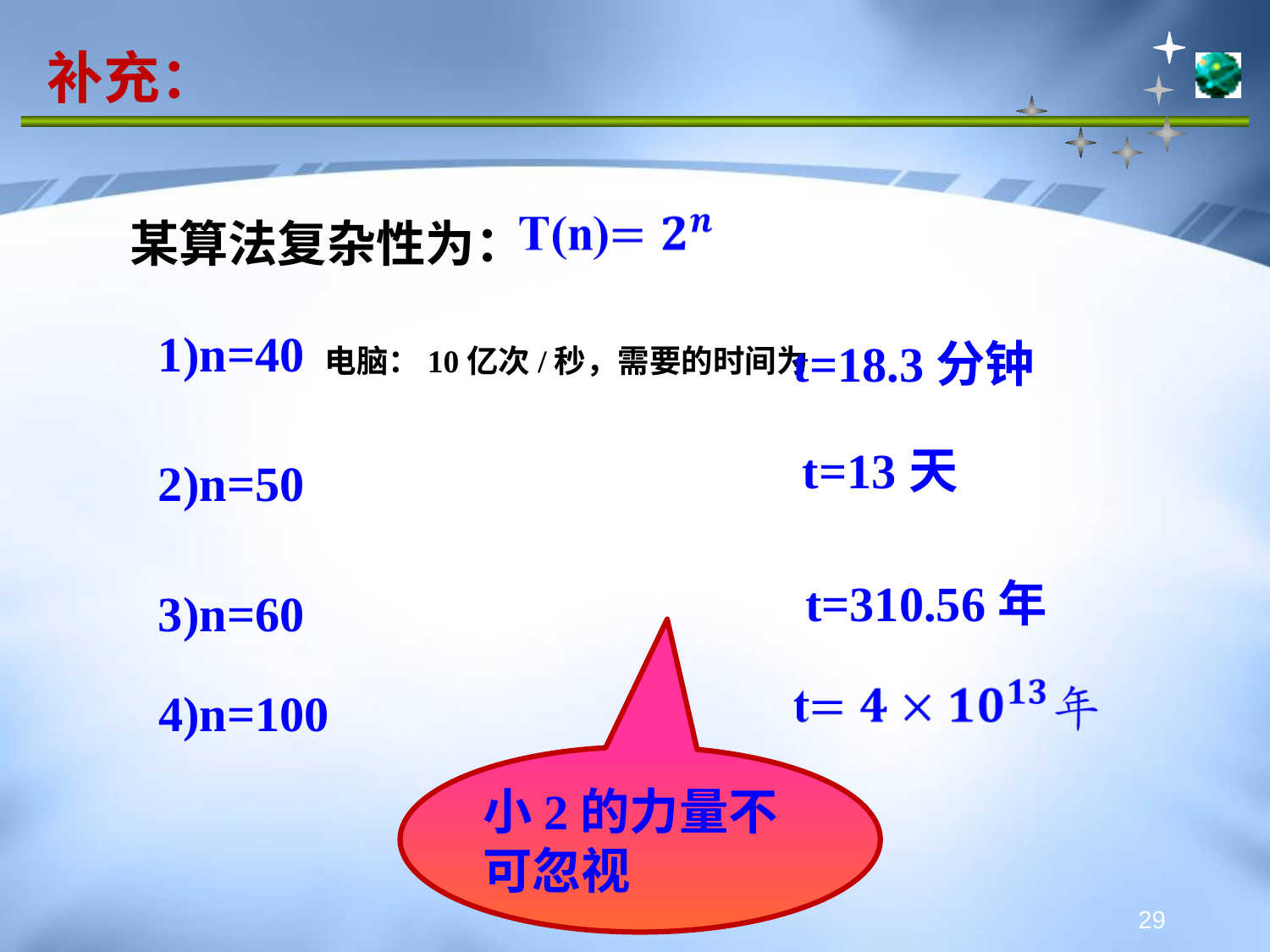

补充：

某算法复杂性为：
1)n=40
t=18.3分钟
电脑：10亿次/秒，需要的时间为
t=13天
2)n=50
t=310.56年
3)n=60

4)n=100
小2的力量不可忽视
29